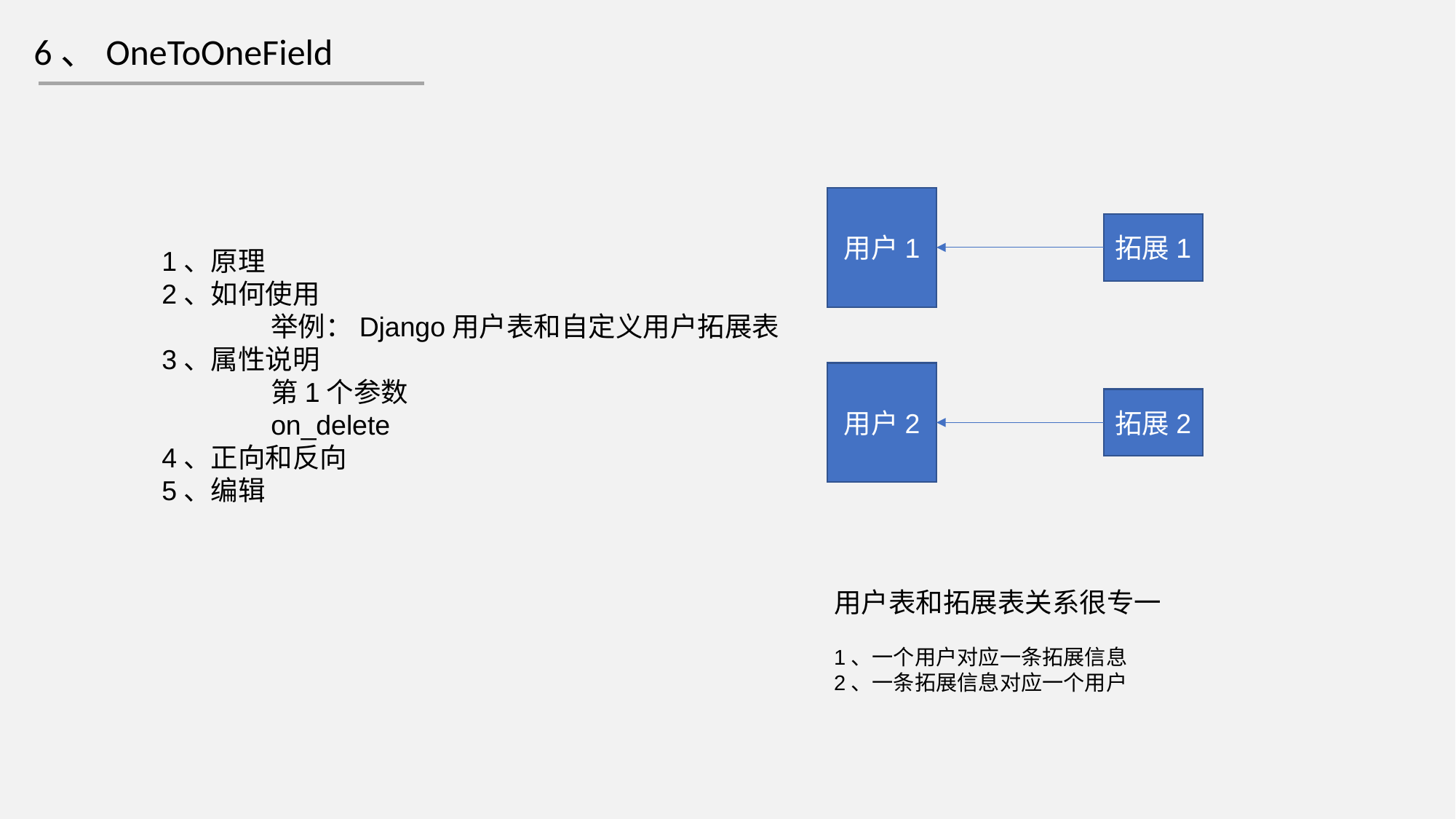

6、OneToOneField
用户1
拓展1
1、原理
2、如何使用
	举例：Django用户表和自定义用户拓展表
3、属性说明
	第1个参数
	on_delete
4、正向和反向
5、编辑
用户2
拓展2
用户表和拓展表关系很专一

1、一个用户对应一条拓展信息
2、一条拓展信息对应一个用户